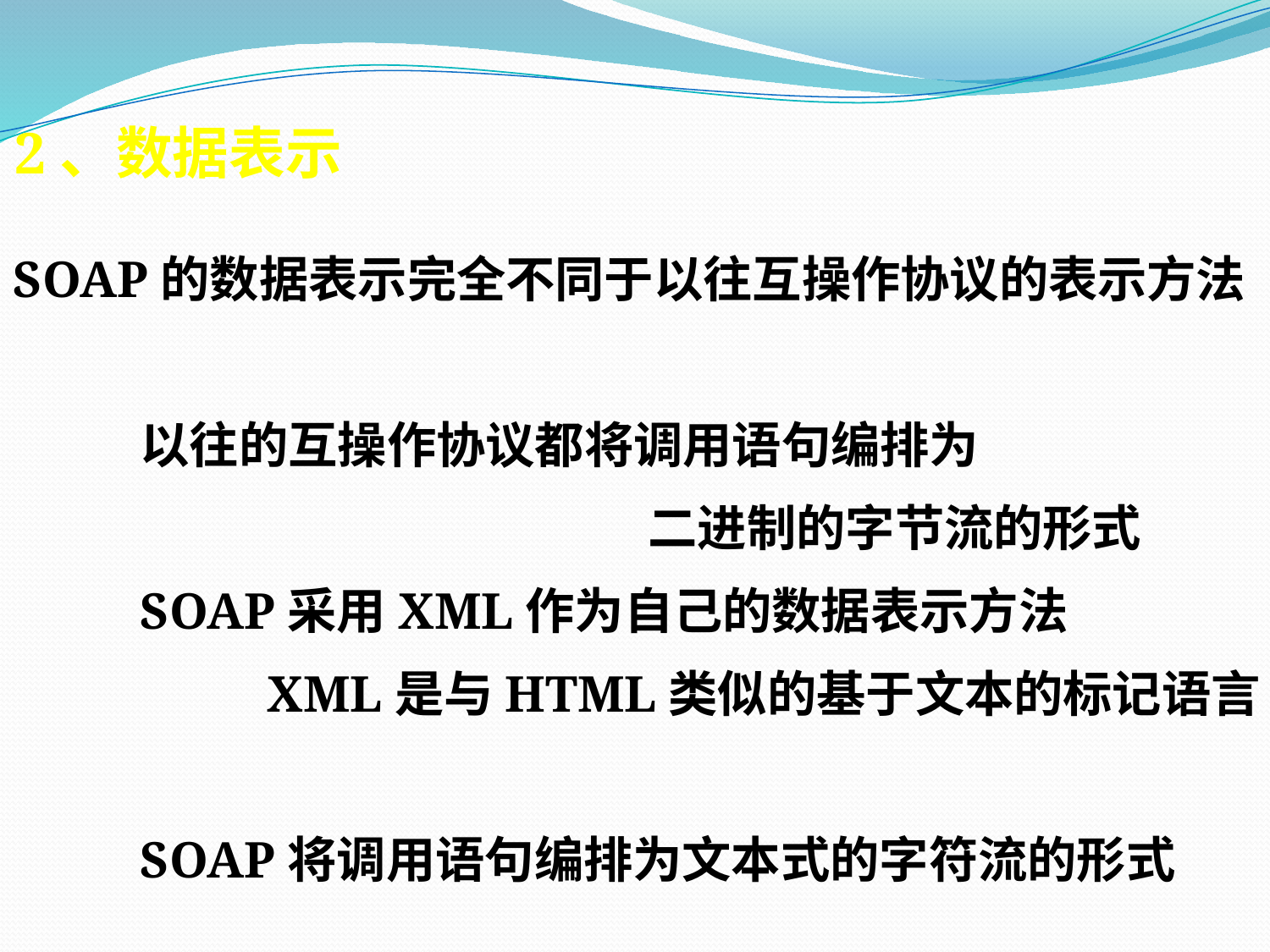

2、数据表示
SOAP的数据表示完全不同于以往互操作协议的表示方法

	以往的互操作协议都将调用语句编排为
					二进制的字节流的形式
	SOAP采用XML作为自己的数据表示方法
		XML是与HTML类似的基于文本的标记语言

	SOAP将调用语句编排为文本式的字符流的形式